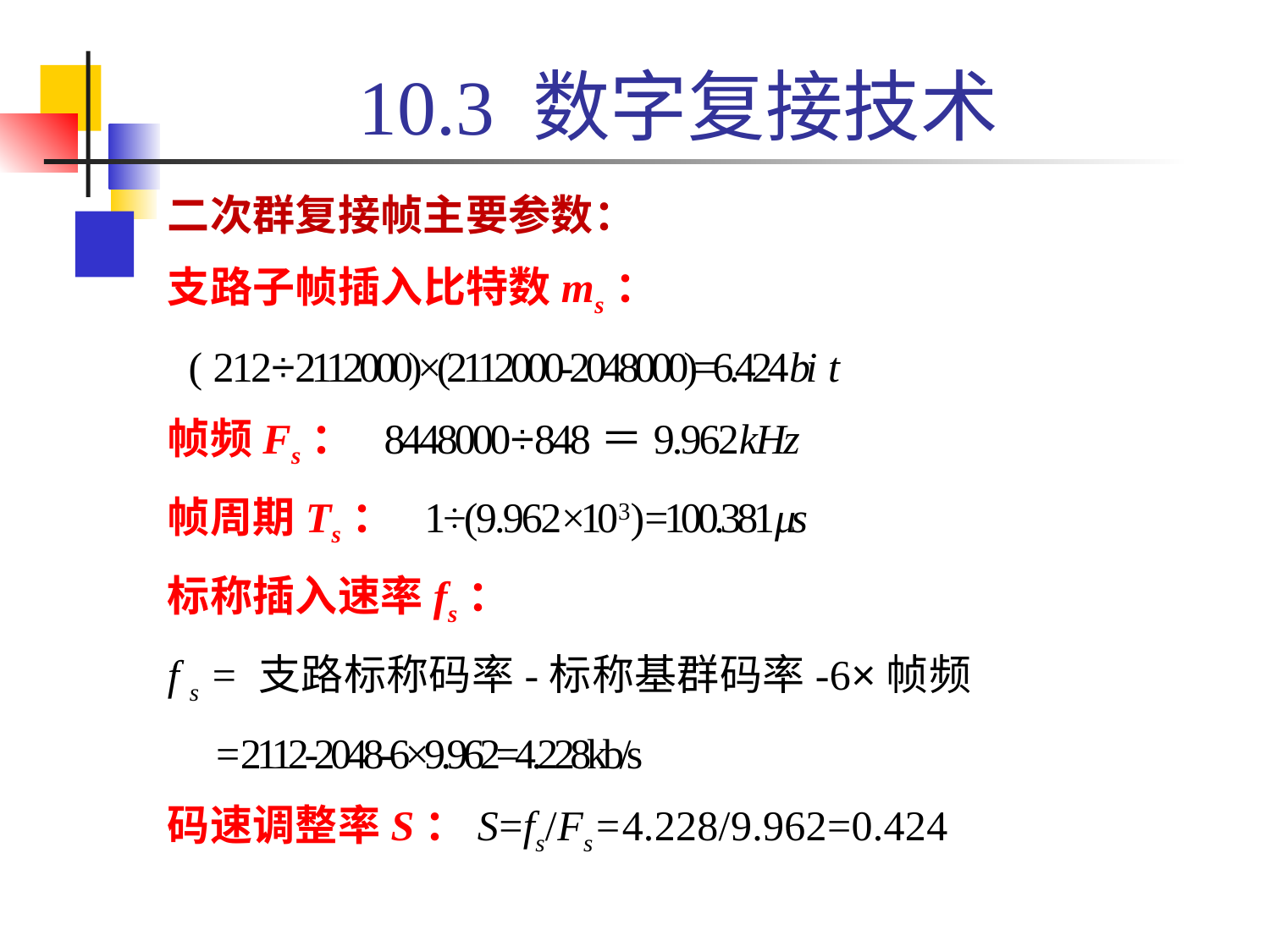

10.3 数字复接技术
二次群复接帧主要参数：
支路子帧插入比特数ms：
 (212÷2112000)×(2112000-2048000)=6.424bi t
帧频Fs： 8448000÷848＝9.962kHz
帧周期Ts： 1÷(9.962×103)=100.381μs
标称插入速率fs：
fs=支路标称码率-标称基群码率-6×帧频
    =2112-2048-6×9.962=4.228kb/s
码速调整率S：S=fs/Fs=4.228/9.962=0.424